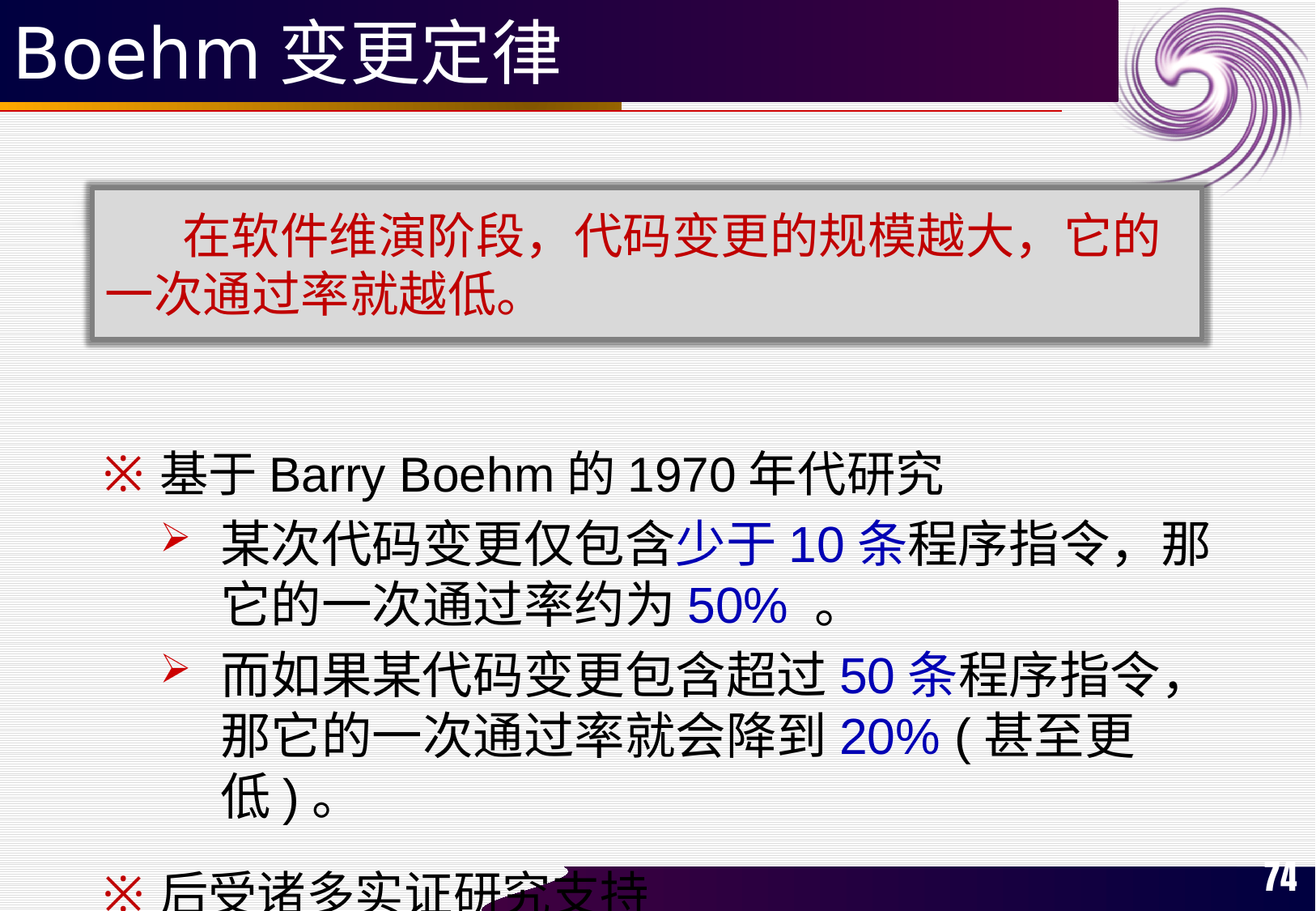

# Boehm变更定律
      在软件维演阶段，代码变更的规模越大，它的一次通过率就越低。
基于Barry Boehm的1970年代研究
某次代码变更仅包含少于10条程序指令，那它的一次通过率约为50% 。
而如果某代码变更包含超过50条程序指令，那它的一次通过率就会降到20% (甚至更低)。

后受诸多实证研究支持
74